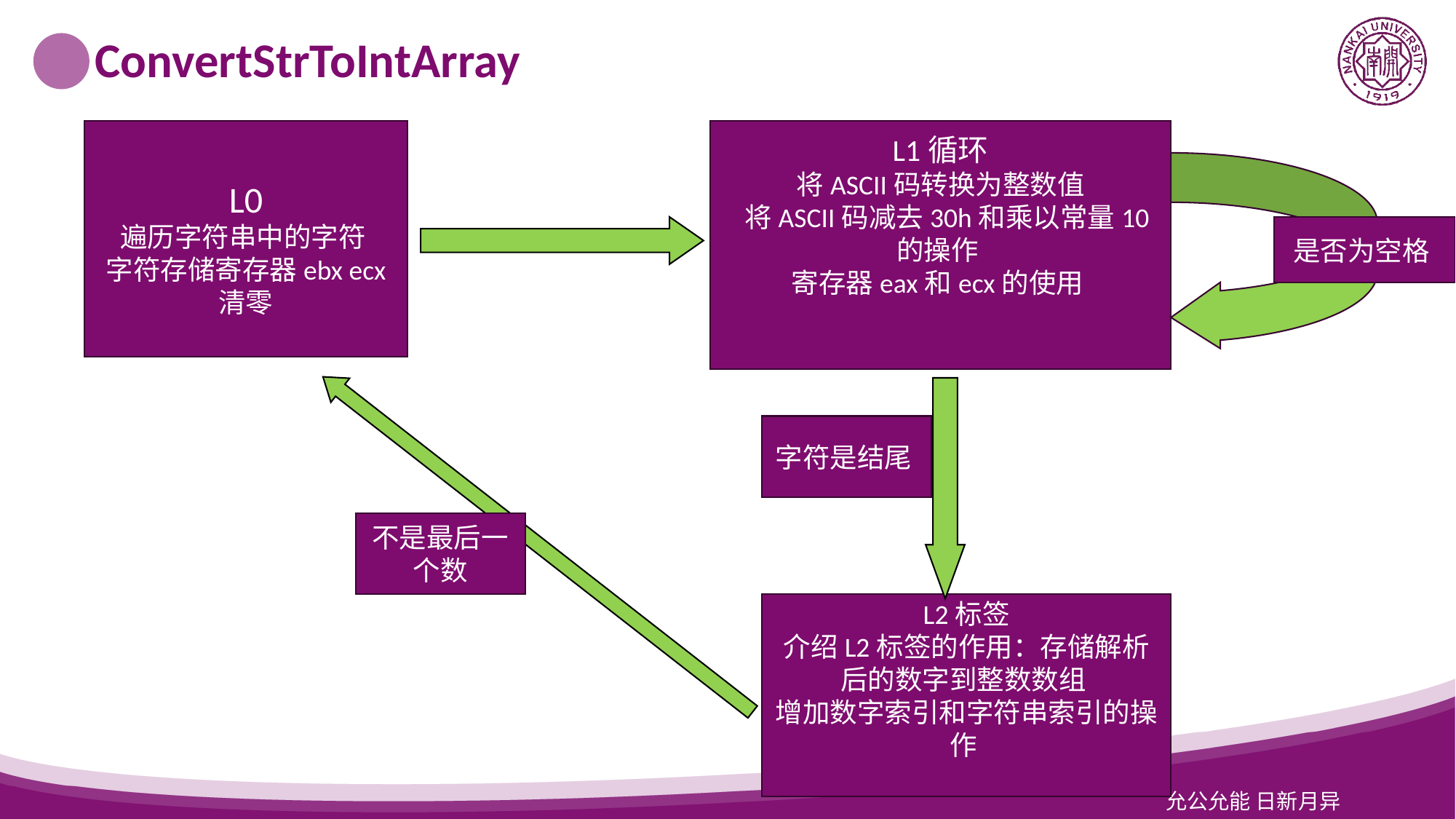

ConvertStrToIntArray
L1循环
将ASCII码转换为整数值
  将ASCII码减去30h和乘以常量10的操作
寄存器eax和ecx的使用

L0
遍历字符串中的字符
字符存储寄存器ebx ecx
清零

是否为空格

字符是结尾

不是最后一个数

L2标签
介绍L2标签的作用：存储解析后的数字到整数数组
增加数字索引和字符串索引的操作